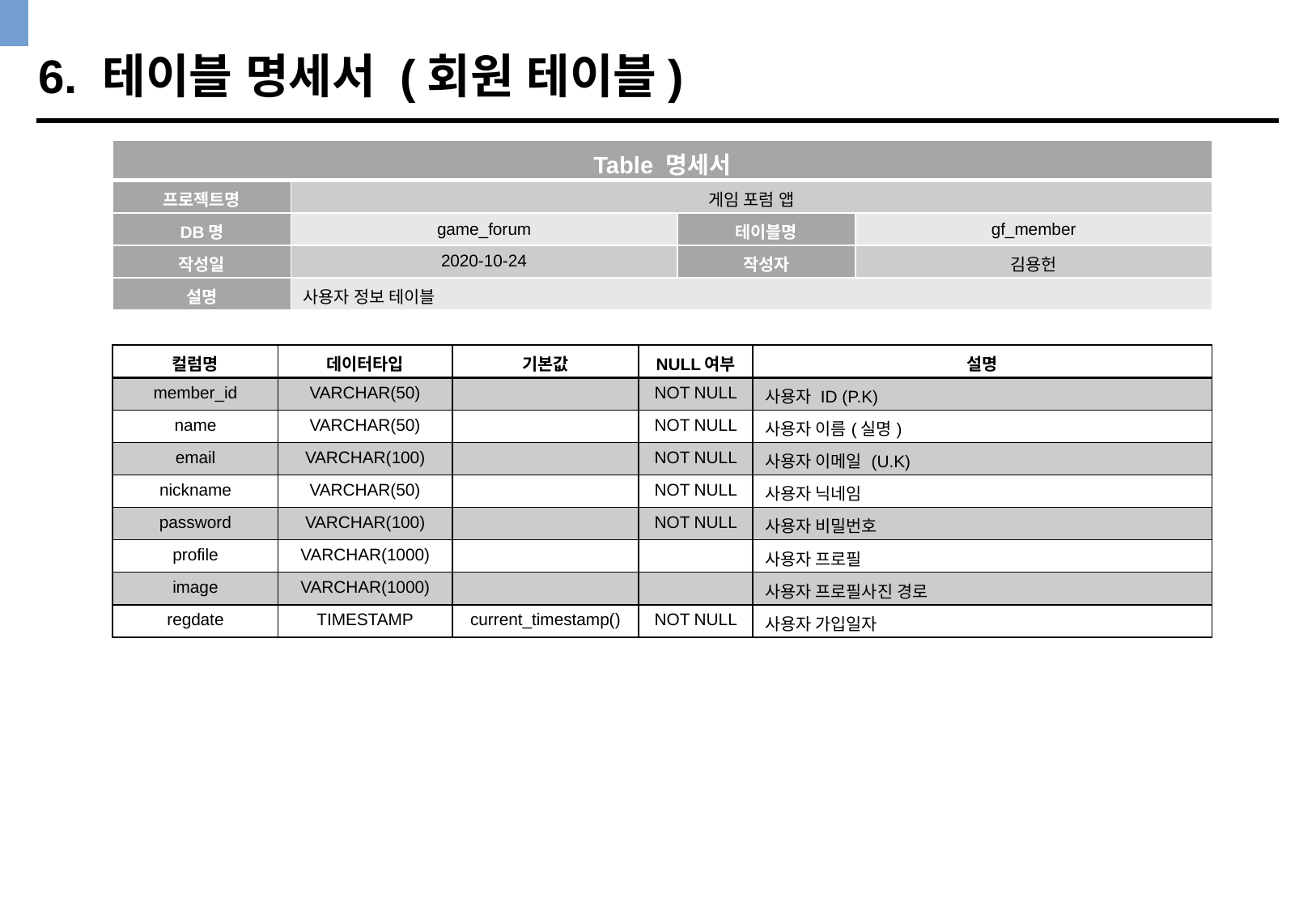

6. 테이블 명세서 (회원 테이블)
| Table 명세서 |  |  |  |
| --- | --- | --- | --- |
| 프로젝트명 | 게임 포럼 앱 |  |  |
| DB명 | game\_forum | 테이블명 | gf\_member |
| 작성일 | 2020-10-24 | 작성자 | 김용헌 |
| 설명 | 사용자 정보 테이블 |  |  |
| 컬럼명 | 데이터타입 | 기본값 | NULL여부 | 설명 |
| --- | --- | --- | --- | --- |
| member\_id | VARCHAR(50) |  | NOT NULL | 사용자 ID (P.K) |
| name | VARCHAR(50) |  | NOT NULL | 사용자 이름(실명) |
| email | VARCHAR(100) |  | NOT NULL | 사용자 이메일 (U.K) |
| nickname | VARCHAR(50) |  | NOT NULL | 사용자 닉네임 |
| password | VARCHAR(100) |  | NOT NULL | 사용자 비밀번호 |
| profile | VARCHAR(1000) |  |  | 사용자 프로필 |
| image | VARCHAR(1000) |  |  | 사용자 프로필사진 경로 |
| regdate | TIMESTAMP | current\_timestamp() | NOT NULL | 사용자 가입일자 |